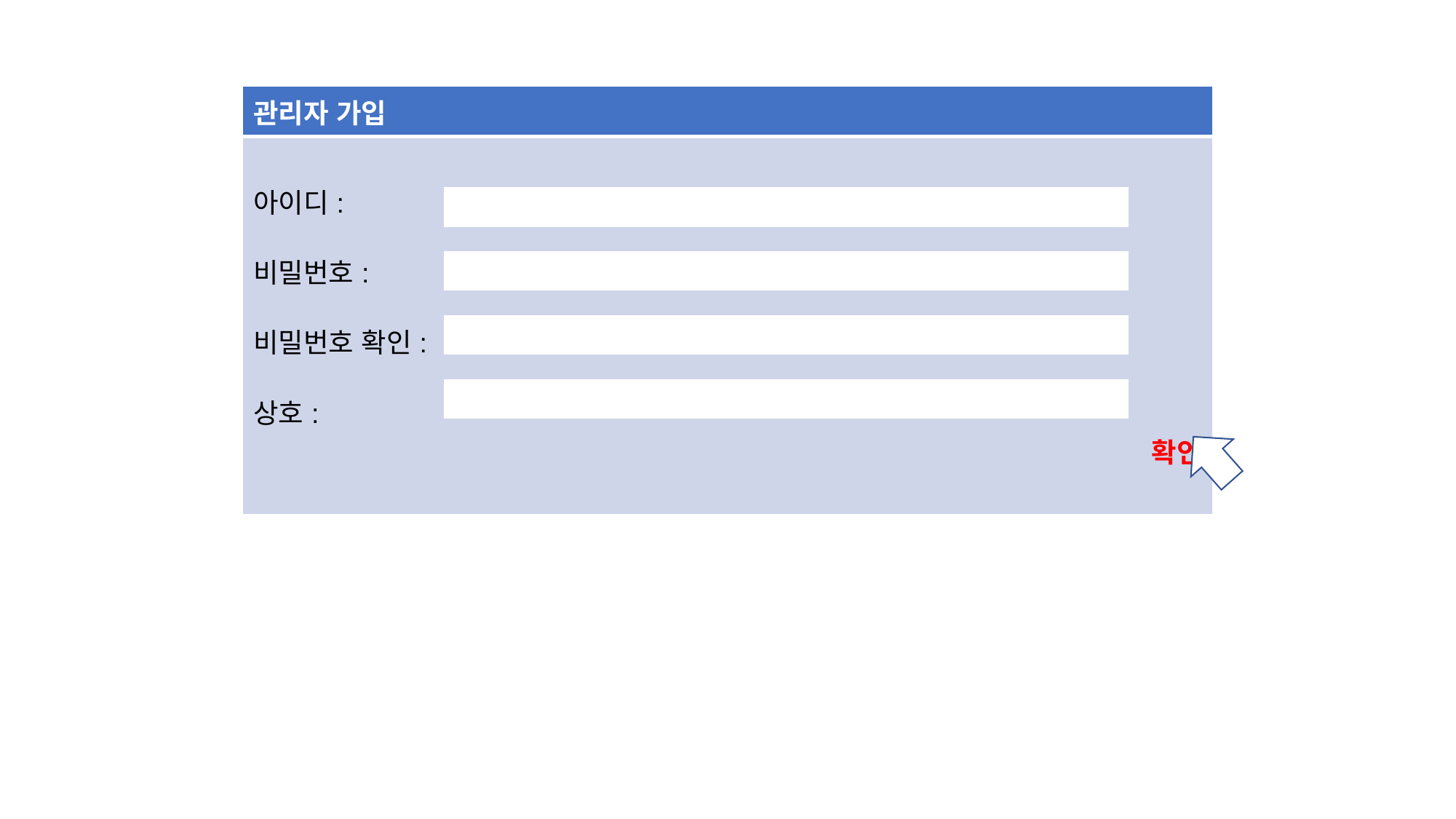

| 관리자 가입 |
| --- |
| 아이디: 비밀번호: 비밀번호 확인: 상호: 확인 |